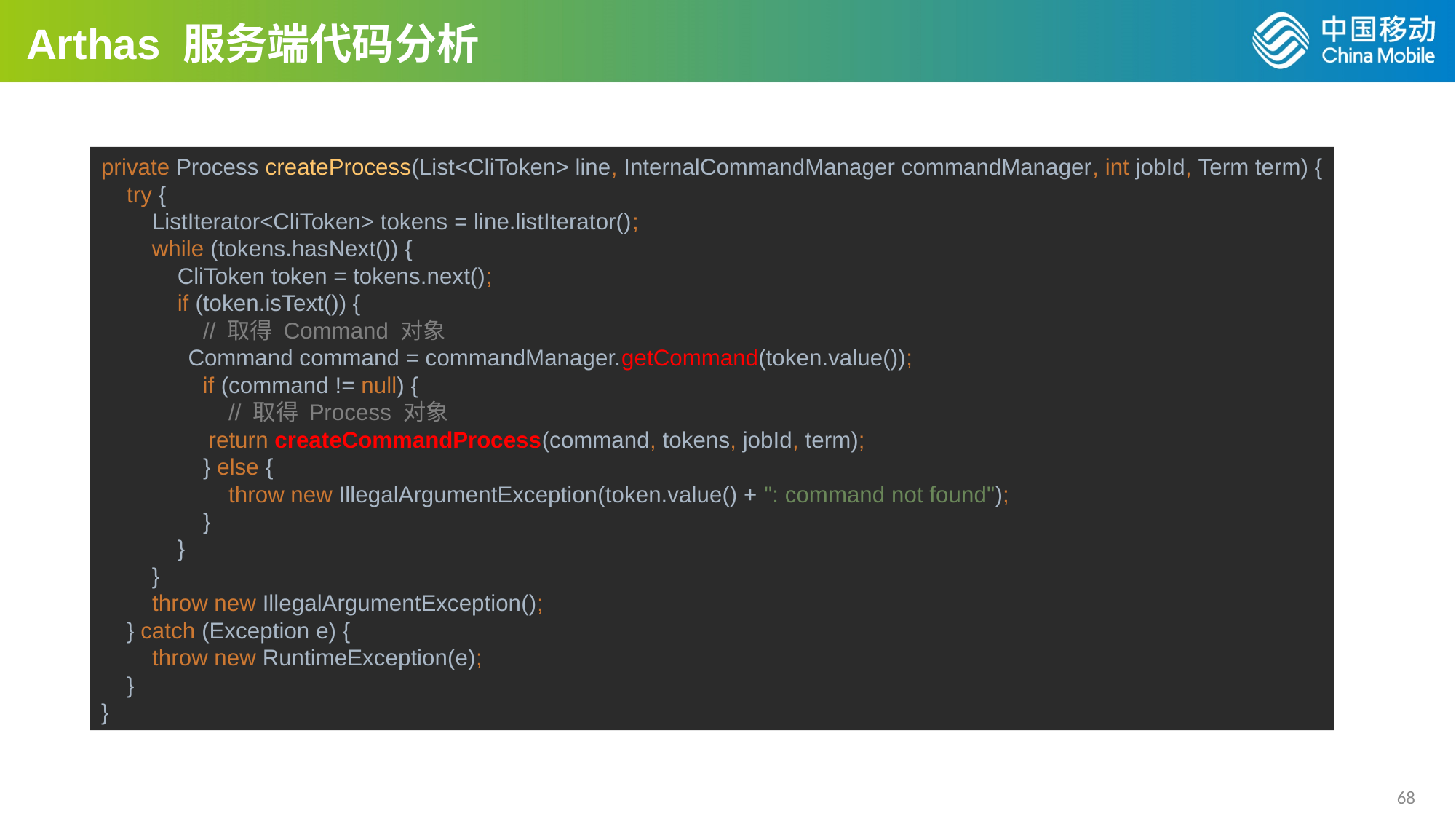

Arthas 服务端代码分析
private Process createProcess(List<CliToken> line, InternalCommandManager commandManager, int jobId, Term term) {
    try {
        ListIterator<CliToken> tokens = line.listIterator();
        while (tokens.hasNext()) {
            CliToken token = tokens.next();
            if (token.isText()) {
                // 取得 Command 对象
                Command command = commandManager.getCommand(token.value());
                if (command != null) {
                    // 取得 Process 对象
                    return createCommandProcess(command, tokens, jobId, term);
                } else {
                    throw new IllegalArgumentException(token.value() + ": command not found");
                }
            }
        }
        throw new IllegalArgumentException();
    } catch (Exception e) {
        throw new RuntimeException(e);
    }
}